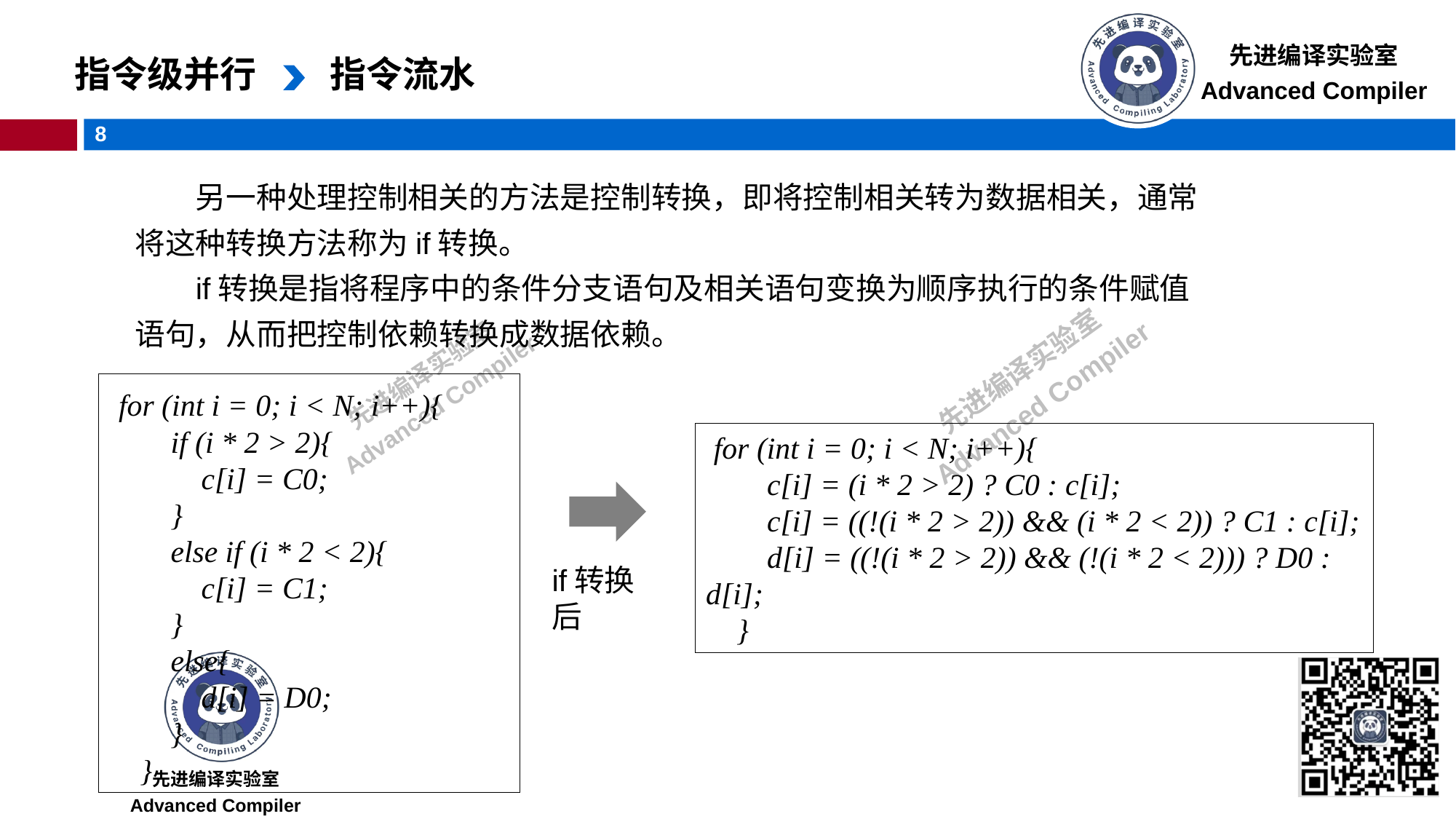

指令级并行
指令流水

另一种处理控制相关的方法是控制转换，即将控制相关转为数据相关，通常将这种转换方法称为if转换。
if转换是指将程序中的条件分支语句及相关语句变换为顺序执行的条件赋值语句，从而把控制依赖转换成数据依赖。
 for (int i = 0; i < N; i++){
        if (i * 2 > 2){
            c[i] = C0;
        }
        else if (i * 2 < 2){
            c[i] = C1;
        }
        else{
            d[i] = D0;
        }
    }
 for (int i = 0; i < N; i++){
        c[i] = (i * 2 > 2) ? C0 : c[i];
        c[i] = ((!(i * 2 > 2)) && (i * 2 < 2)) ? C1 : c[i];
        d[i] = ((!(i * 2 > 2)) && (!(i * 2 < 2))) ? D0 : d[i];
    }

if转换后